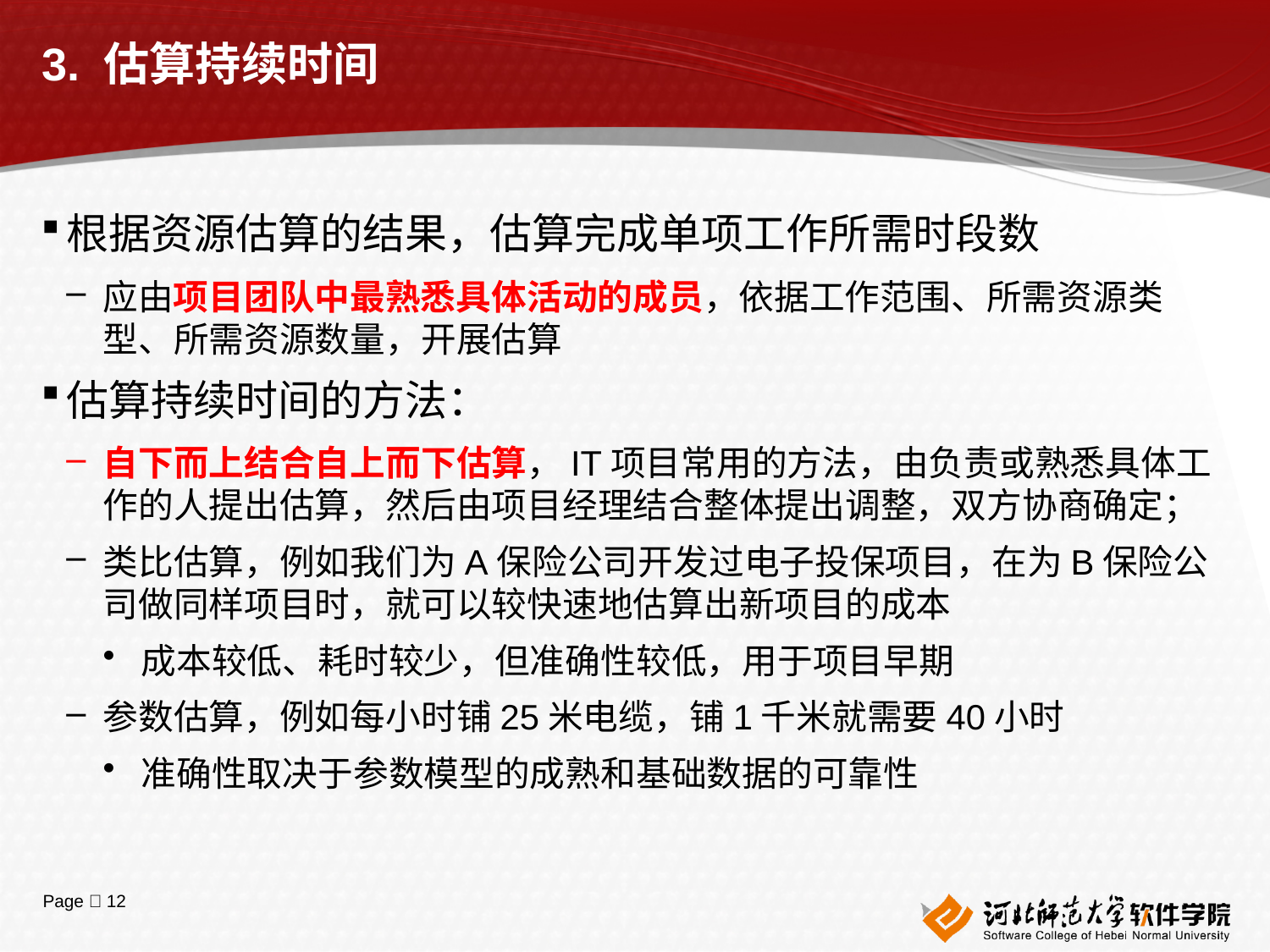

# 3. 估算持续时间
根据资源估算的结果，估算完成单项工作所需时段数
应由项目团队中最熟悉具体活动的成员，依据工作范围、所需资源类型、所需资源数量，开展估算
估算持续时间的方法：
自下而上结合自上而下估算，IT项目常用的方法，由负责或熟悉具体工作的人提出估算，然后由项目经理结合整体提出调整，双方协商确定；
类比估算，例如我们为A保险公司开发过电子投保项目，在为B保险公司做同样项目时，就可以较快速地估算出新项目的成本
成本较低、耗时较少，但准确性较低，用于项目早期
参数估算，例如每小时铺25米电缆，铺1千米就需要40小时
准确性取决于参数模型的成熟和基础数据的可靠性